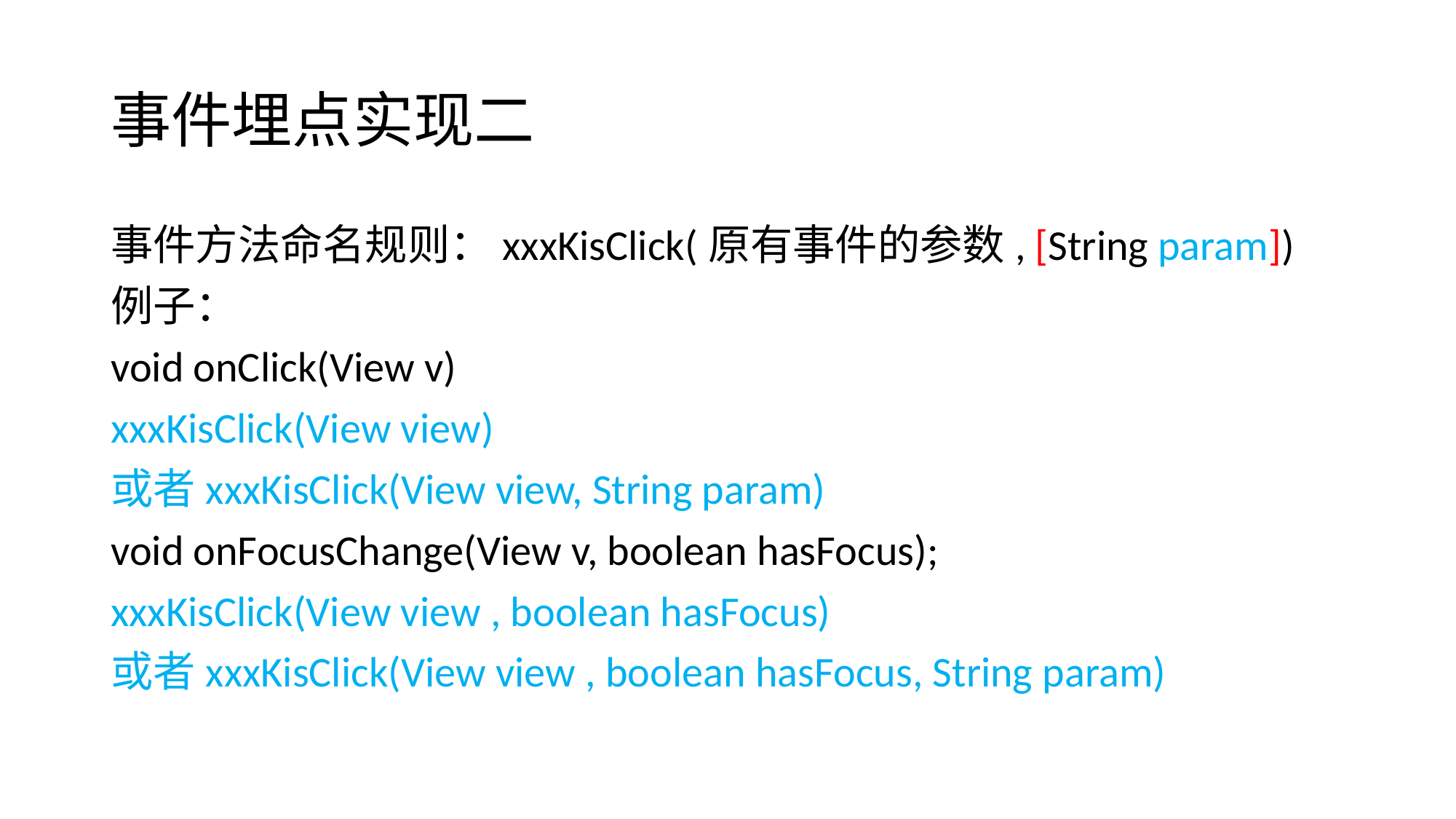

# 事件埋点实现二
事件方法命名规则：xxxKisClick(原有事件的参数, [String param])
例子：
void onClick(View v)
xxxKisClick(View view)
或者xxxKisClick(View view, String param)
void onFocusChange(View v, boolean hasFocus);
xxxKisClick(View view , boolean hasFocus)
或者xxxKisClick(View view , boolean hasFocus, String param)